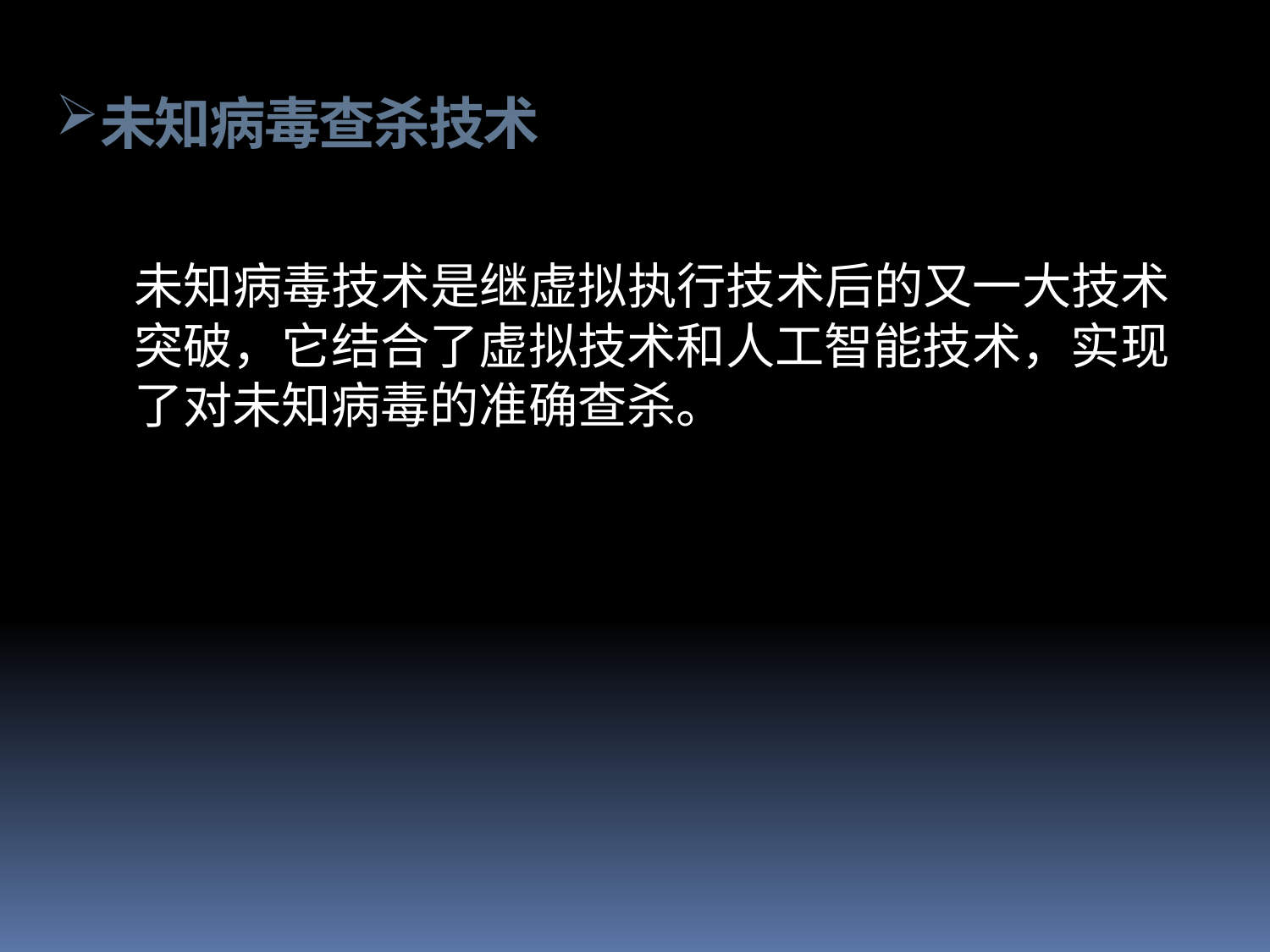

# 未知病毒查杀技术
   未知病毒技术是继虚拟执行技术后的又一大技术突破，它结合了虚拟技术和人工智能技术，实现了对未知病毒的准确查杀。